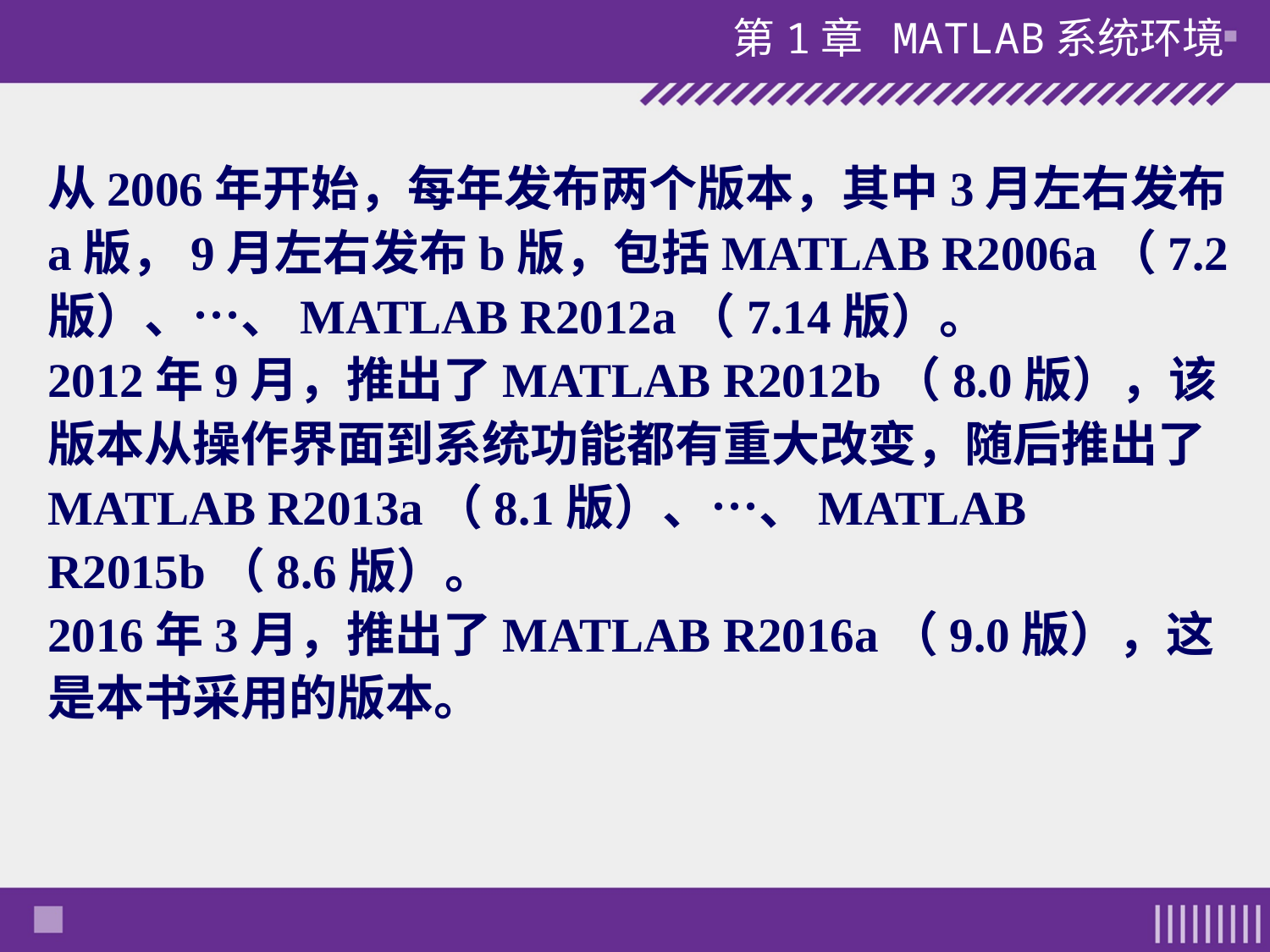

从2006年开始，每年发布两个版本，其中3月左右发布a版，9月左右发布b版，包括MATLAB R2006a（7.2版）、…、MATLAB R2012a（7.14版）。
2012年9月，推出了MATLAB R2012b（8.0版），该版本从操作界面到系统功能都有重大改变，随后推出了MATLAB R2013a（8.1版）、…、MATLAB R2015b（8.6版）。
2016年3月，推出了MATLAB R2016a（9.0版），这是本书采用的版本。